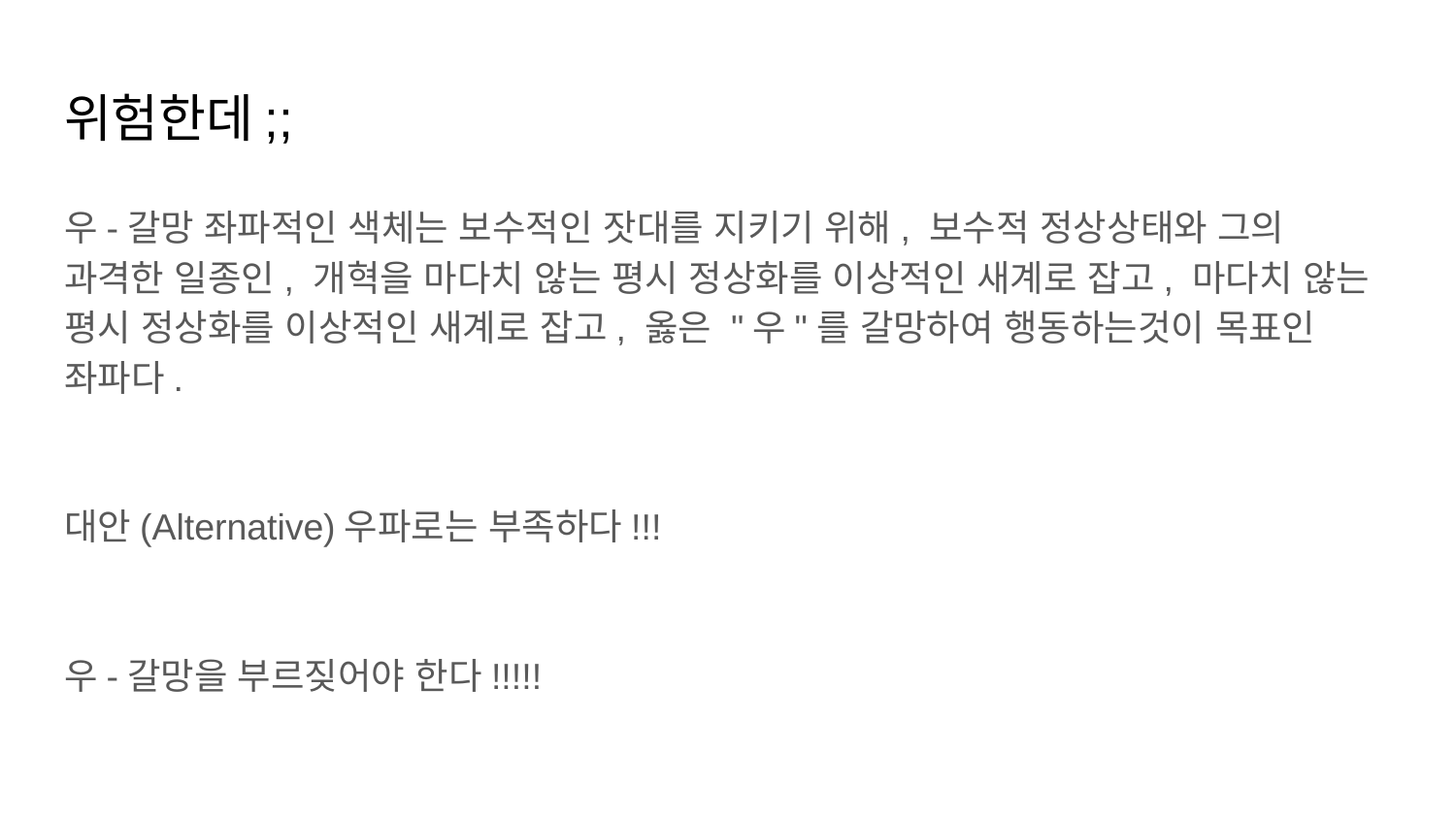

# 위험한데;;
우-갈망 좌파적인 색체는 보수적인 잣대를 지키기 위해, 보수적 정상상태와 그의 과격한 일종인, 개혁을 마다치 않는 평시 정상화를 이상적인 새계로 잡고, 마다치 않는 평시 정상화를 이상적인 새계로 잡고, 옳은 "우"를 갈망하여 행동하는것이 목표인 좌파다.

대안(Alternative)우파로는 부족하다!!!

우-갈망을 부르짖어야 한다!!!!!